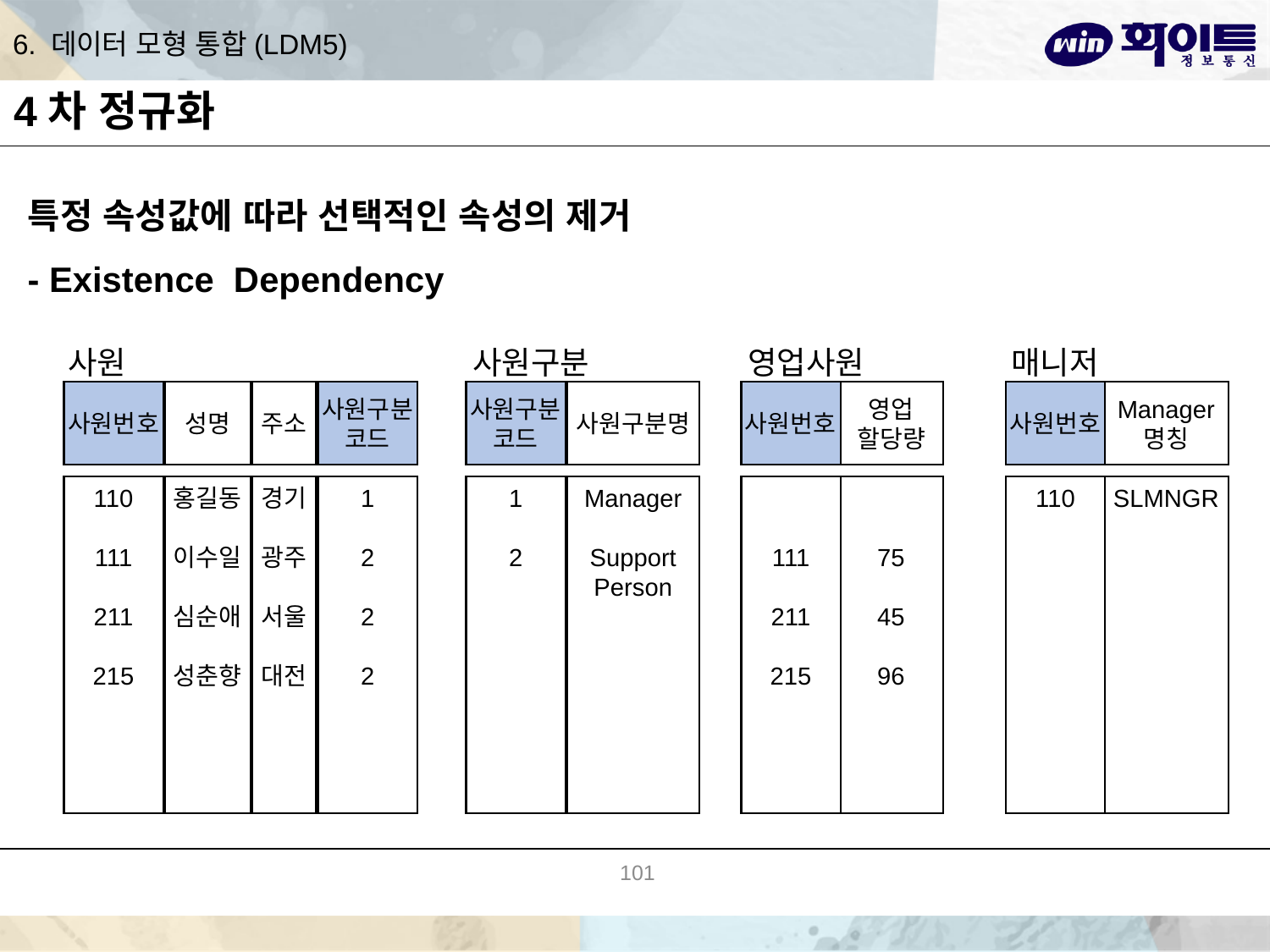

# 6. 데이터 모형 통합(LDM5)
4차 정규화
특정 속성값에 따라 선택적인 속성의 제거
- Existence  Dependency
사원
사원구분
영업사원
매니저
사원번호
성명
주소
사원구분
코드
사원구분
코드
사원구분명
사원번호
영업
할당량
사원번호
Manager
명칭
110

111

211

215

홍길동

이수일

심순애

성춘향
경기

광주

서울

대전
1

2

2

2
1

2
Manager

Support
Person

111

211

215

75

45

96
110

SLMNGR

101